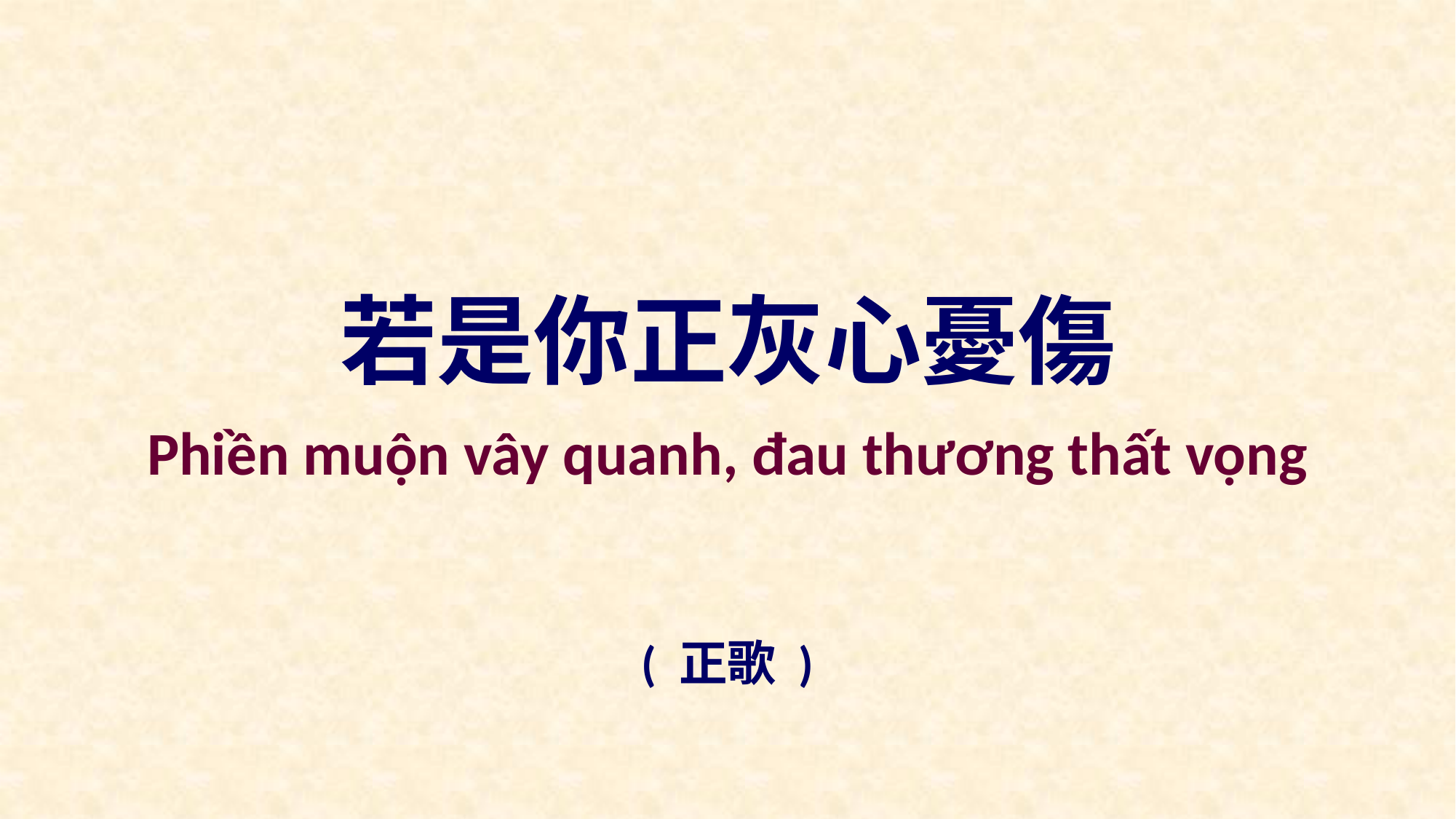

若是你正灰心憂傷
Phiền muộn vây quanh, đau thương thất vọng
( 正歌 )